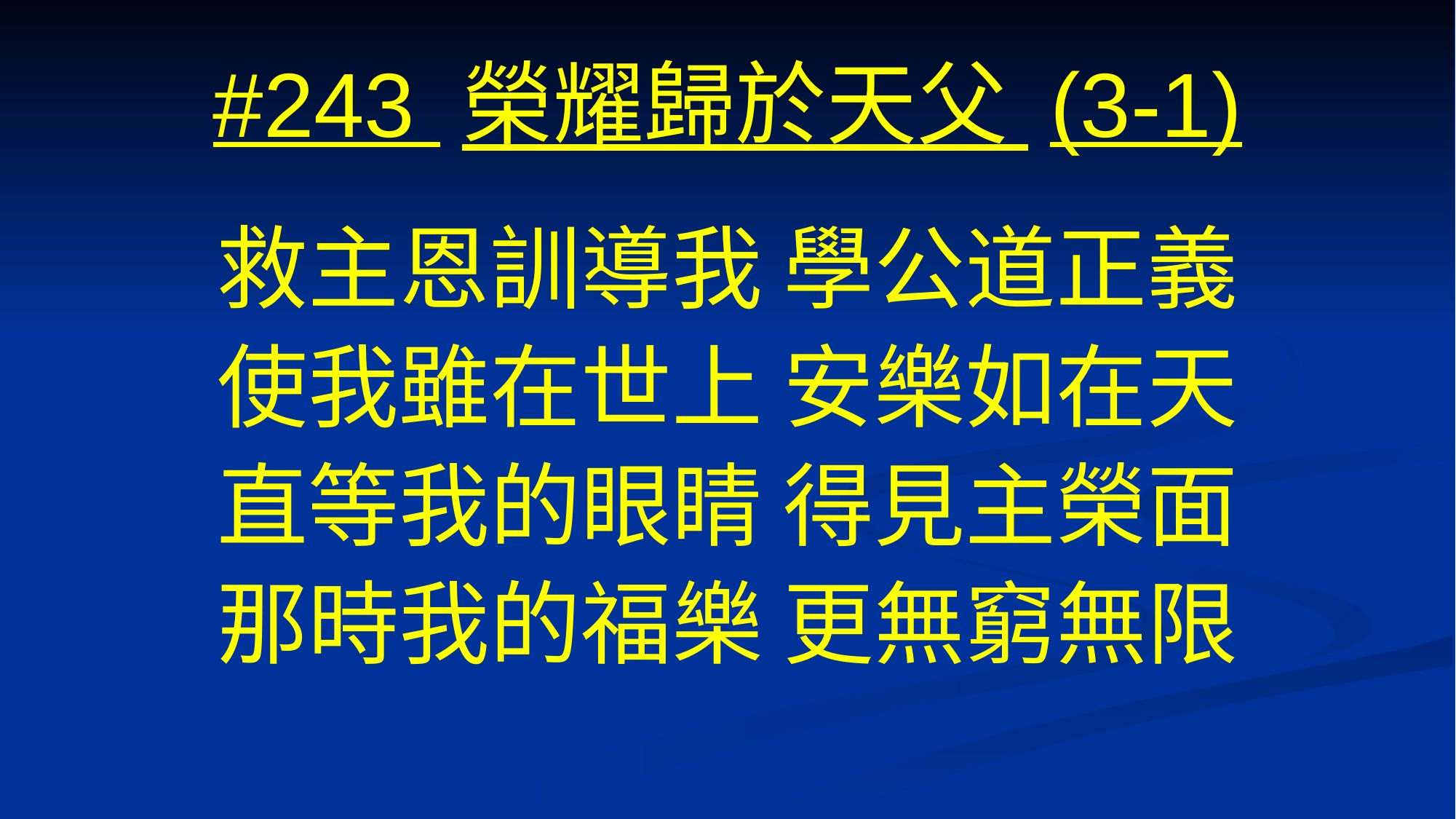

# #243 榮耀歸於天父 (3-1)
救主恩訓導我 學公道正義
使我雖在世上 安樂如在天
直等我的眼睛 得見主榮面
那時我的福樂 更無窮無限